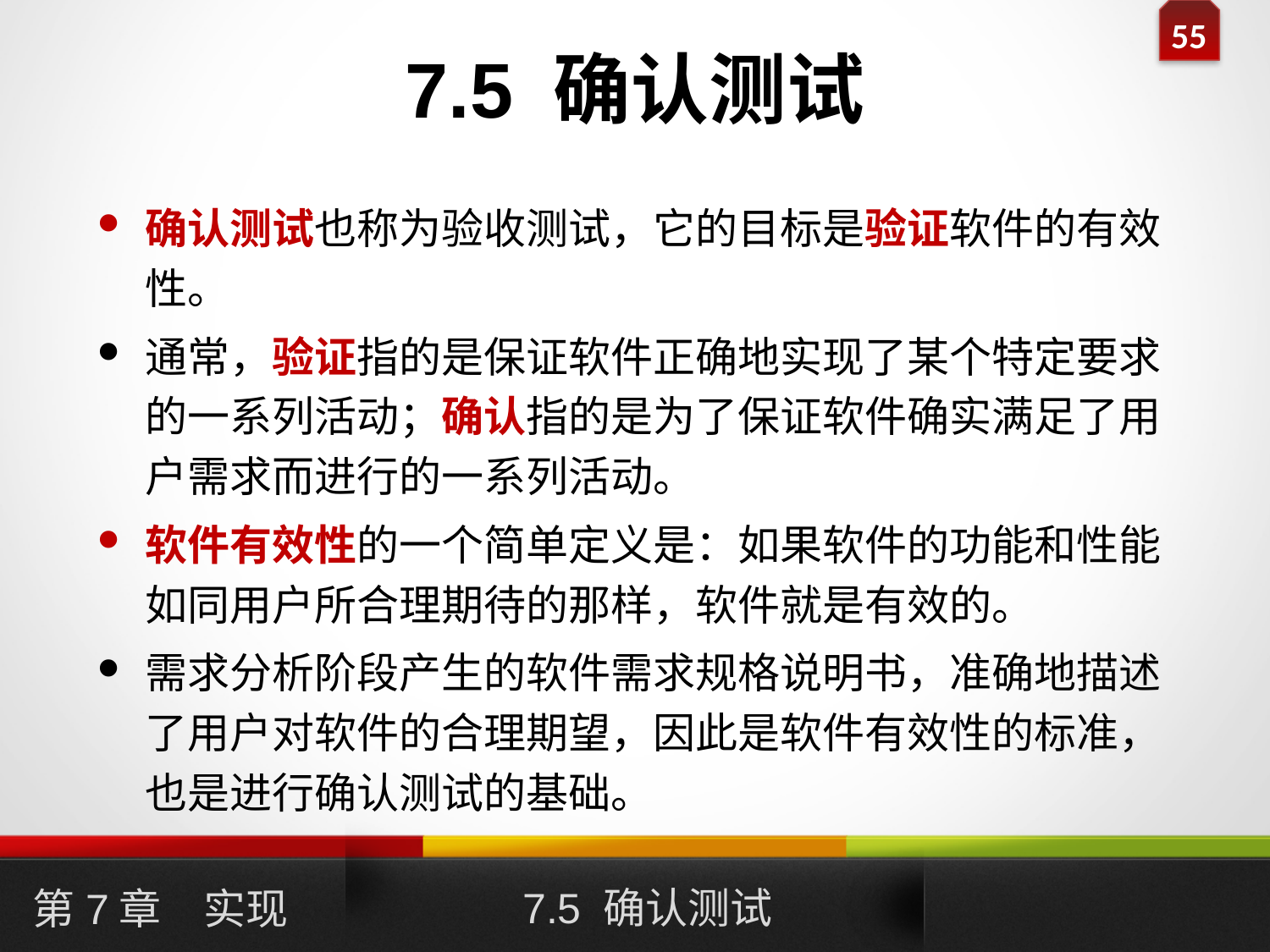

# 7.5 确认测试
确认测试也称为验收测试，它的目标是验证软件的有效性。
通常，验证指的是保证软件正确地实现了某个特定要求的一系列活动；确认指的是为了保证软件确实满足了用户需求而进行的一系列活动。
软件有效性的一个简单定义是：如果软件的功能和性能如同用户所合理期待的那样，软件就是有效的。
需求分析阶段产生的软件需求规格说明书，准确地描述了用户对软件的合理期望，因此是软件有效性的标准，也是进行确认测试的基础。
7.5 确认测试
第7章　实现